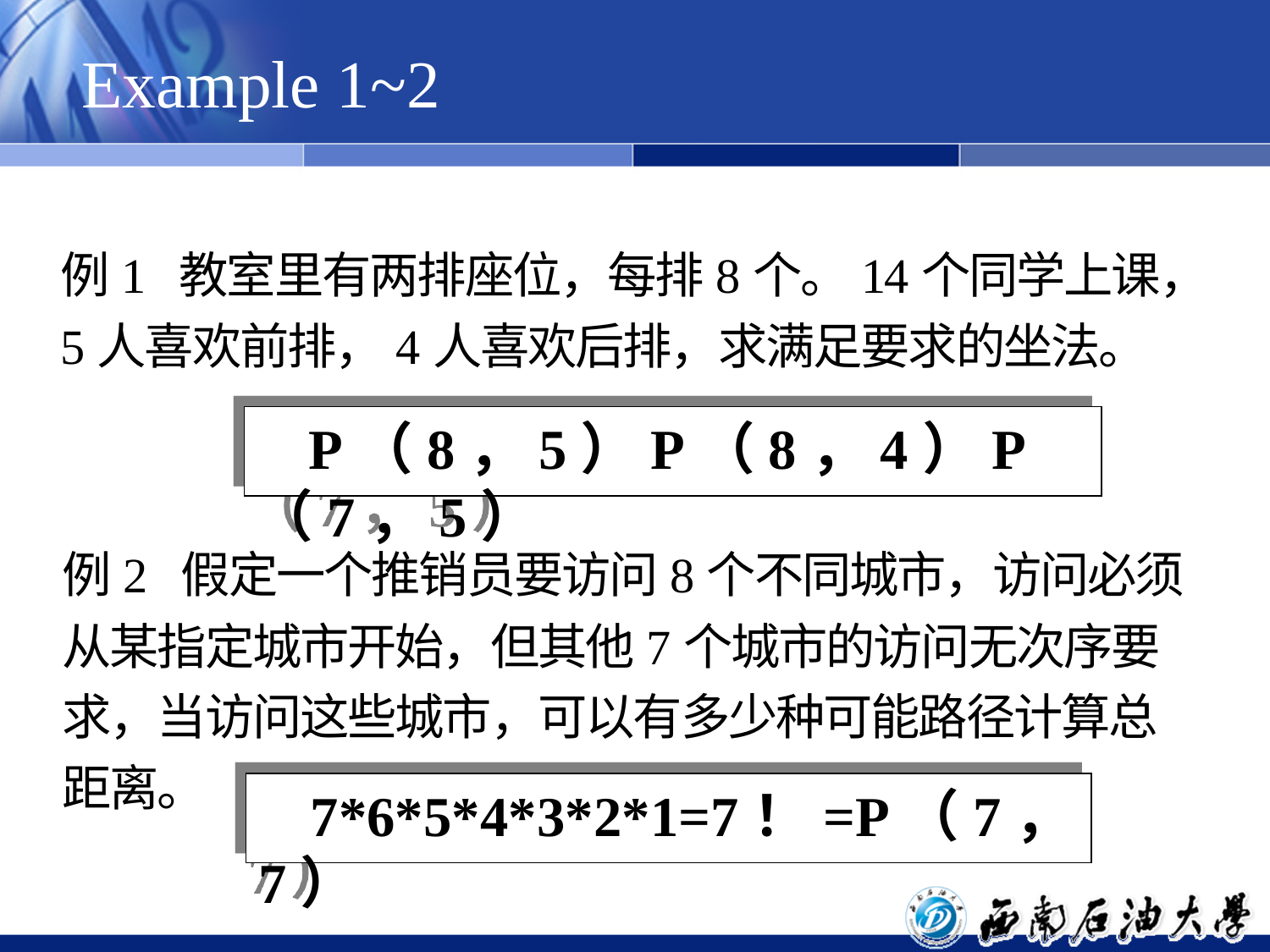

# Example 1~2
例1  教室里有两排座位，每排8个。14个同学上课，5人喜欢前排，4人喜欢后排，求满足要求的坐法。
P（8，5）P（8，4）P（7，5）
例2  假定一个推销员要访问8个不同城市，访问必须从某指定城市开始，但其他7个城市的访问无次序要求，当访问这些城市，可以有多少种可能路径计算总距离。
7*6*5*4*3*2*1=7！=P（7，7）